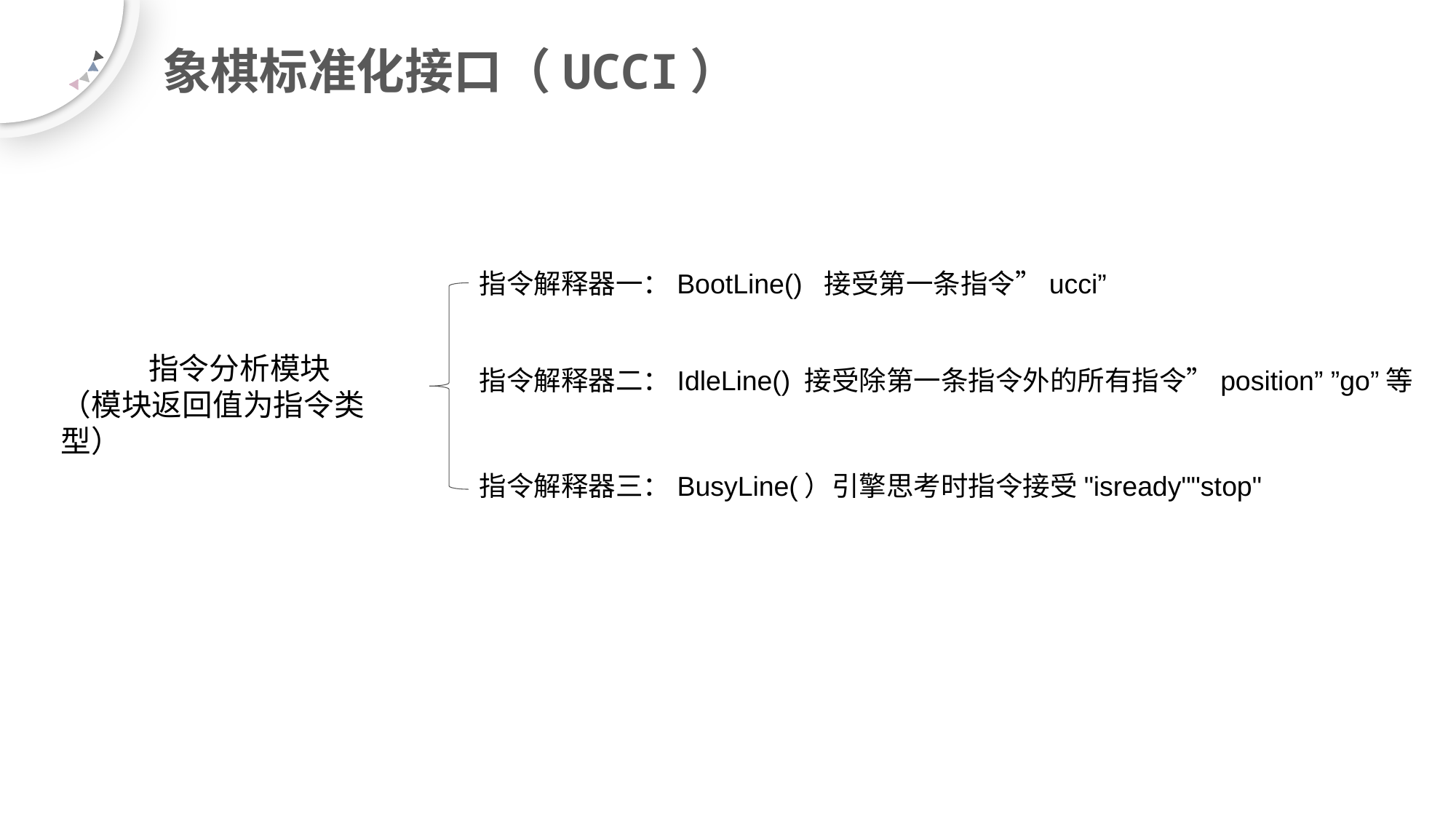

# 象棋标准化接口（UCCI）
指令解释器一：BootLine()  接受第一条指令”ucci”

指令分析模块
（模块返回值为指令类型）
指令解释器二：IdleLine() 接受除第一条指令外的所有指令”position” ”go”等
指令解释器三：BusyLine(）引擎思考时指令接受"isready""stop"